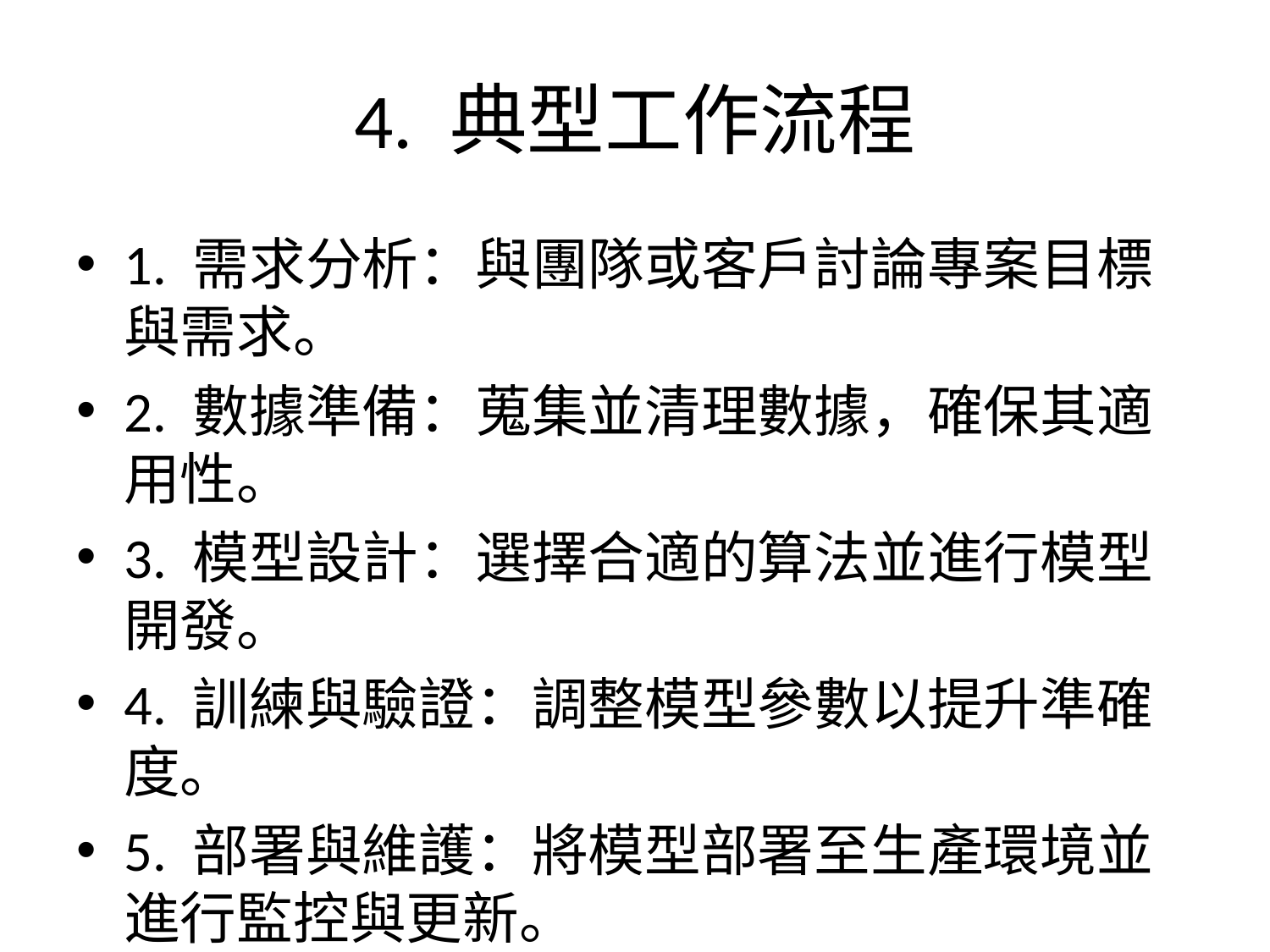

# 4. 典型工作流程
1. 需求分析：與團隊或客戶討論專案目標與需求。
2. 數據準備：蒐集並清理數據，確保其適用性。
3. 模型設計：選擇合適的算法並進行模型開發。
4. 訓練與驗證：調整模型參數以提升準確度。
5. 部署與維護：將模型部署至生產環境並進行監控與更新。